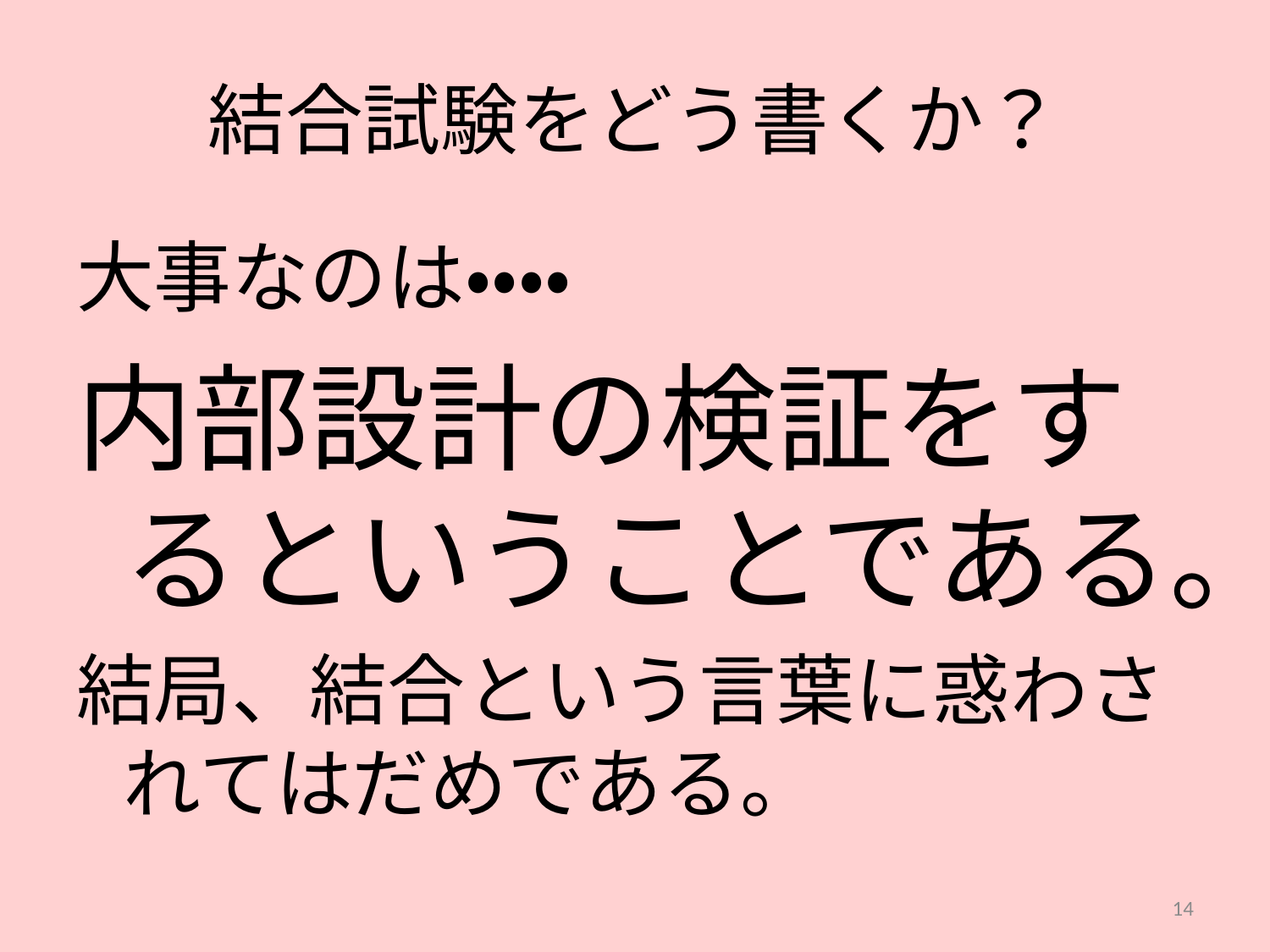

# 結合試験をどう書くか？
大事なのは・・・・
内部設計の検証をするということである。
結局、結合という言葉に惑わされてはだめである。
14